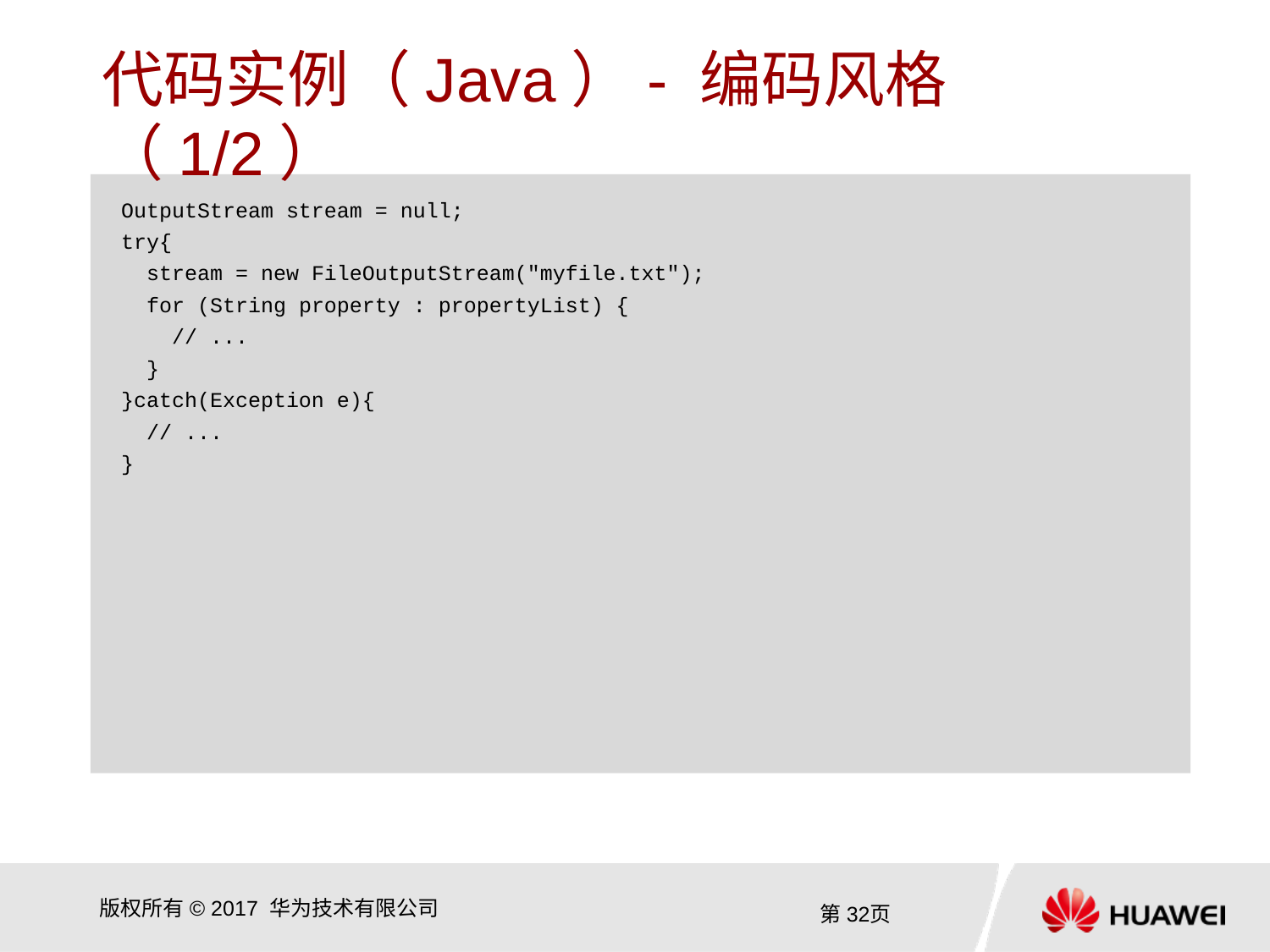

# 代码实例（Java）- 编码风格（1/2）

OutputStream stream = null;
try{
  stream = new FileOutputStream("myfile.txt");
  for (String property : propertyList) {
    // ...
  }
}catch(Exception e){
  // ...
}